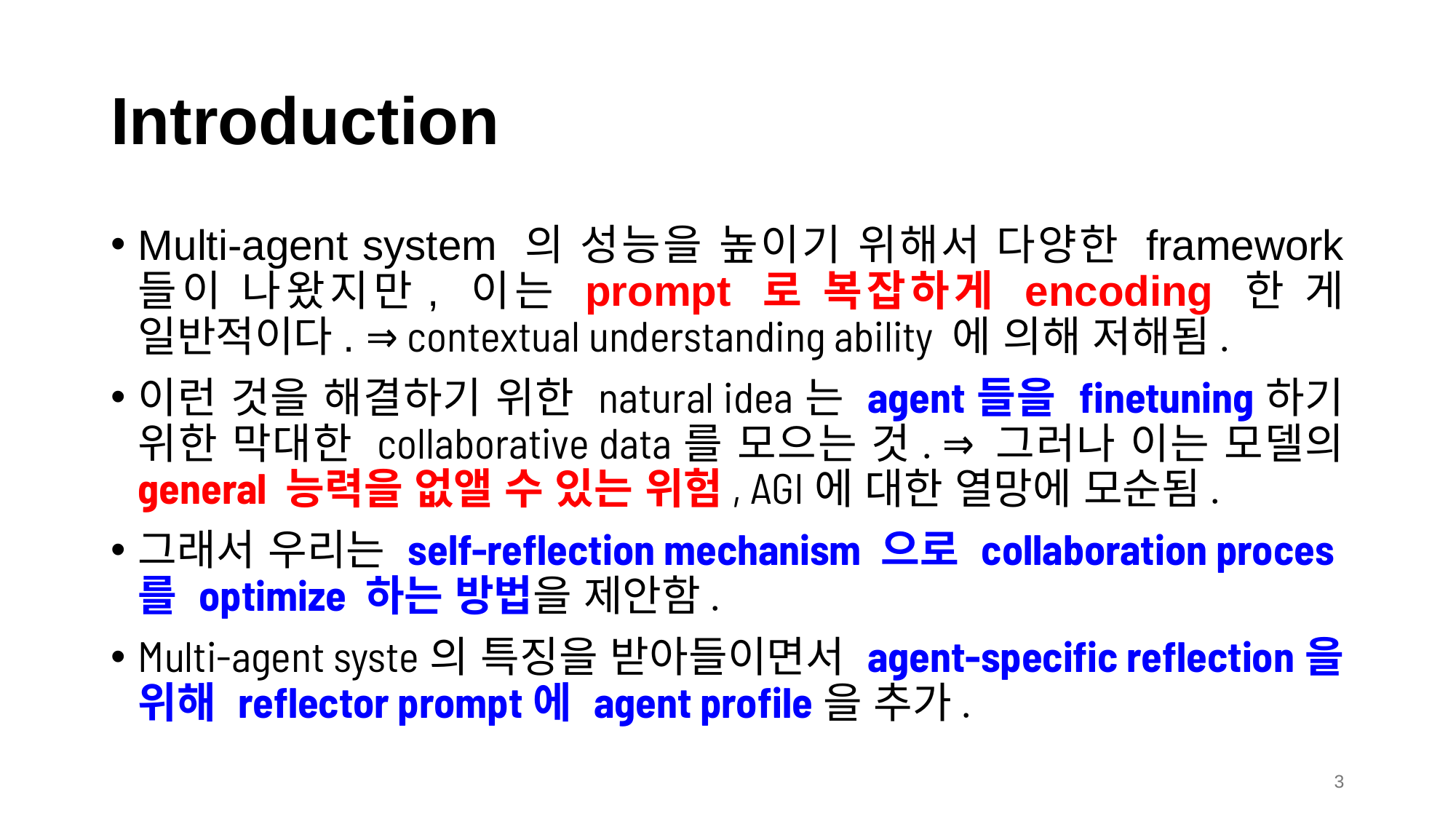

# Introduction
Multi-agent system 의 성능을 높이기 위해서 다양한 framework 들이 나왔지만, 이는 prompt 로 복잡하게 encoding 한 게 일반적이다. ⇒ contextual understanding ability 에 의해 저해됨.
이런 것을 해결하기 위한 natural idea는 agent들을 finetuning하기 위한 막대한 collaborative data를 모으는 것. ⇒ 그러나 이는 모델의 general 능력을 없앨 수 있는 위험, AGI에 대한 열망에 모순됨.
그래서 우리는 self-reflection mechanism 으로 collaboration proces를 optimize 하는 방법을 제안함.
Multi-agent syste의 특징을 받아들이면서 agent-specific reflection을 위해 reflector prompt에 agent profile을 추가.
3